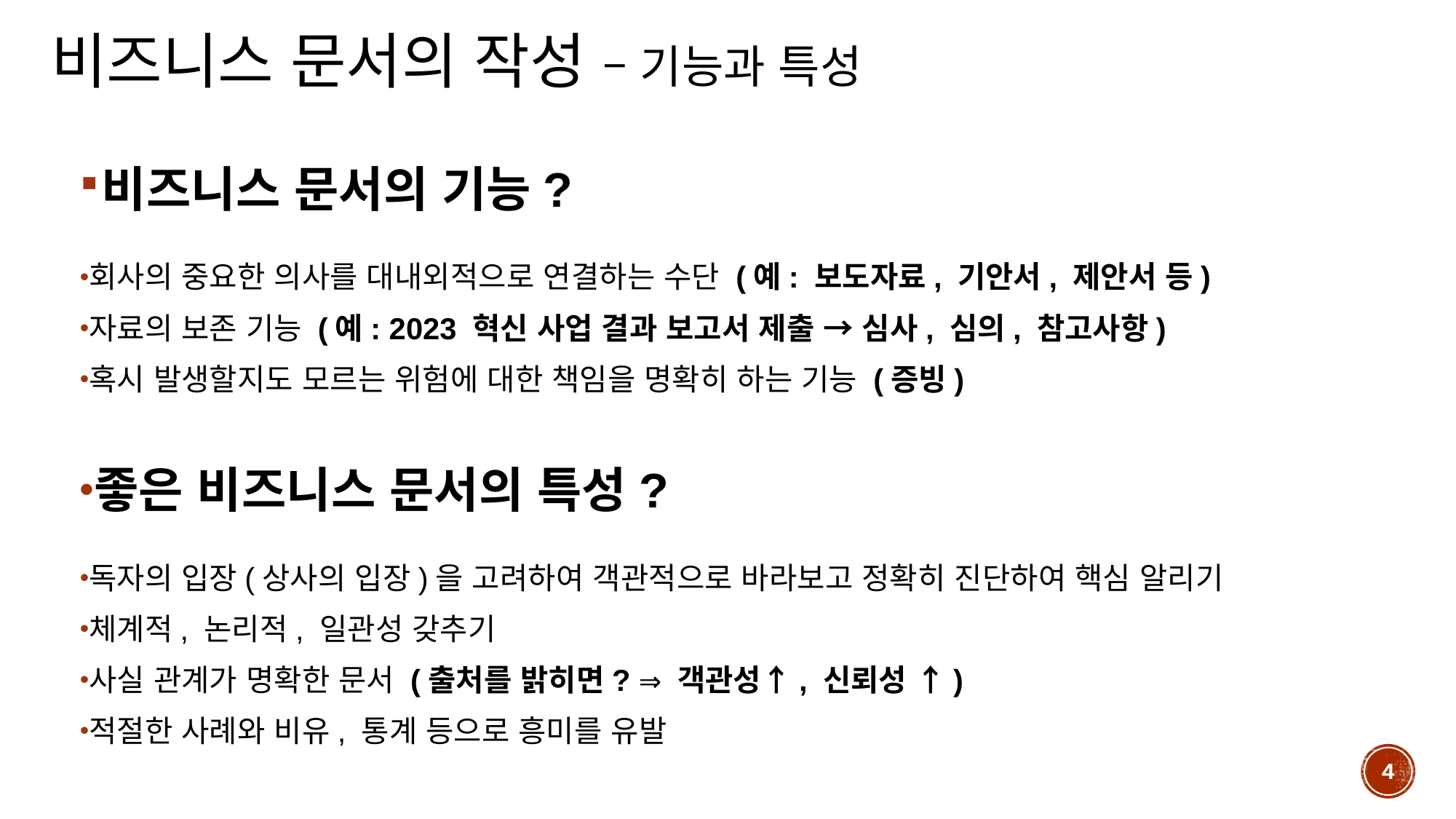

비즈니스 문서의 작성 – 기능과 특성
비즈니스 문서의 기능?

회사의 중요한 의사를 대내외적으로 연결하는 수단 (예: 보도자료, 기안서, 제안서 등)
자료의 보존 기능 (예: 2023 혁신 사업 결과 보고서 제출 → 심사, 심의, 참고사항)
혹시 발생할지도 모르는 위험에 대한 책임을 명확히 하는 기능 (증빙)

좋은 비즈니스 문서의 특성?

독자의 입장(상사의 입장)을 고려하여 객관적으로 바라보고 정확히 진단하여 핵심 알리기
체계적, 논리적, 일관성 갖추기
사실 관계가 명확한 문서 (출처를 밝히면? ⇒ 객관성↑, 신뢰성 ↑)
적절한 사례와 비유, 통계 등으로 흥미를 유발

4